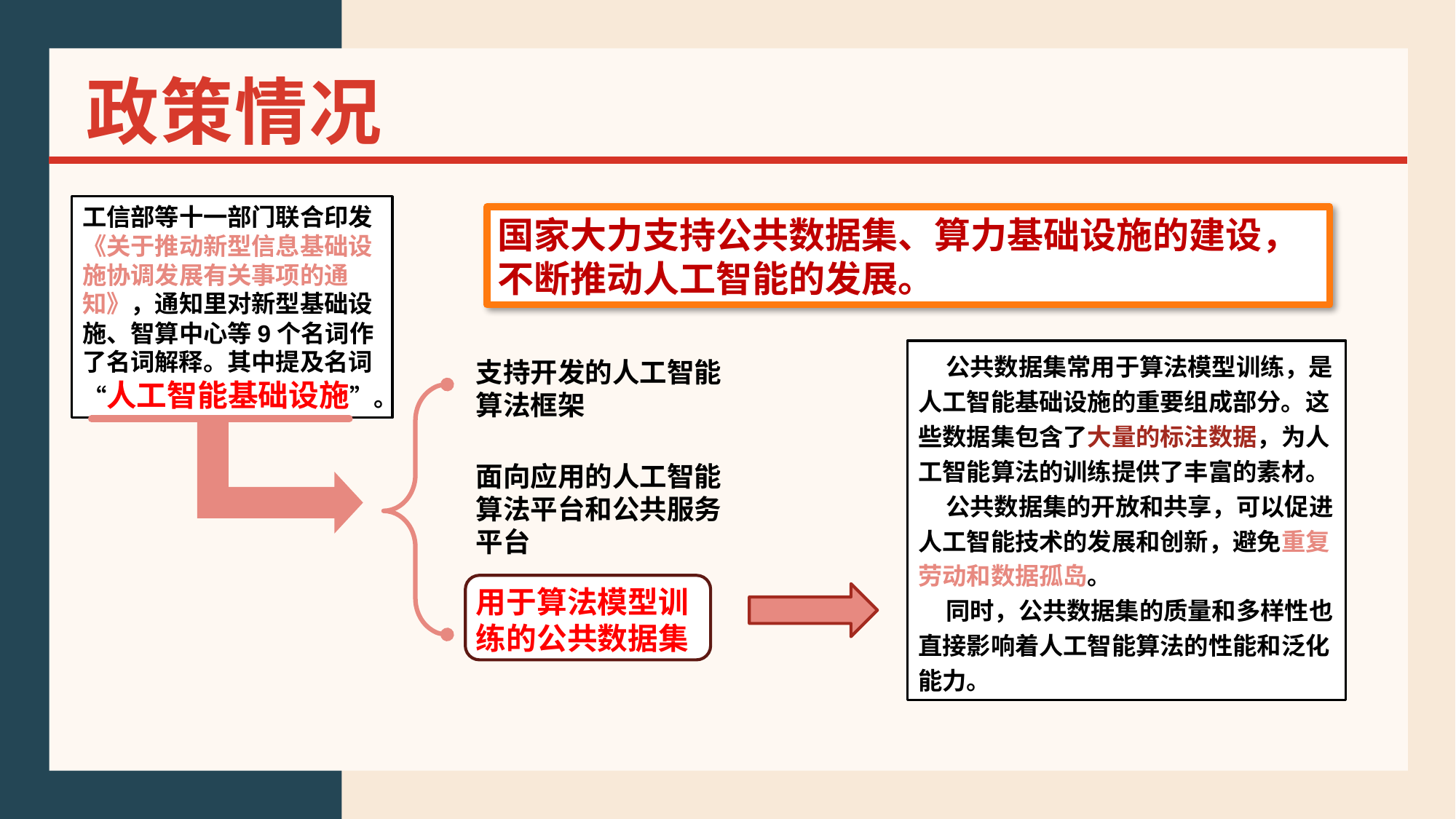

# 政策情况
工信部等十一部门联合印发《关于推动新型信息基础设施协调发展有关事项的通知》，通知里对新型基础设施、智算中心等9个名词作了名词解释。其中提及名词“人工智能基础设施”。
国家大力支持公共数据集、算力基础设施的建设，不断推动人工智能的发展。
    公共数据集常用于算法模型训练，是人工智能基础设施的重要组成部分。这些数据集包含了大量的标注数据，为人工智能算法的训练提供了丰富的素材。
    公共数据集的开放和共享，可以促进人工智能技术的发展和创新，避免重复劳动和数据孤岛。
    同时，公共数据集的质量和多样性也直接影响着人工智能算法的性能和泛化能力。
支持开发的人工智能算法框架

面向应用的人工智能算法平台和公共服务平台

用于算法模型训练的公共数据集